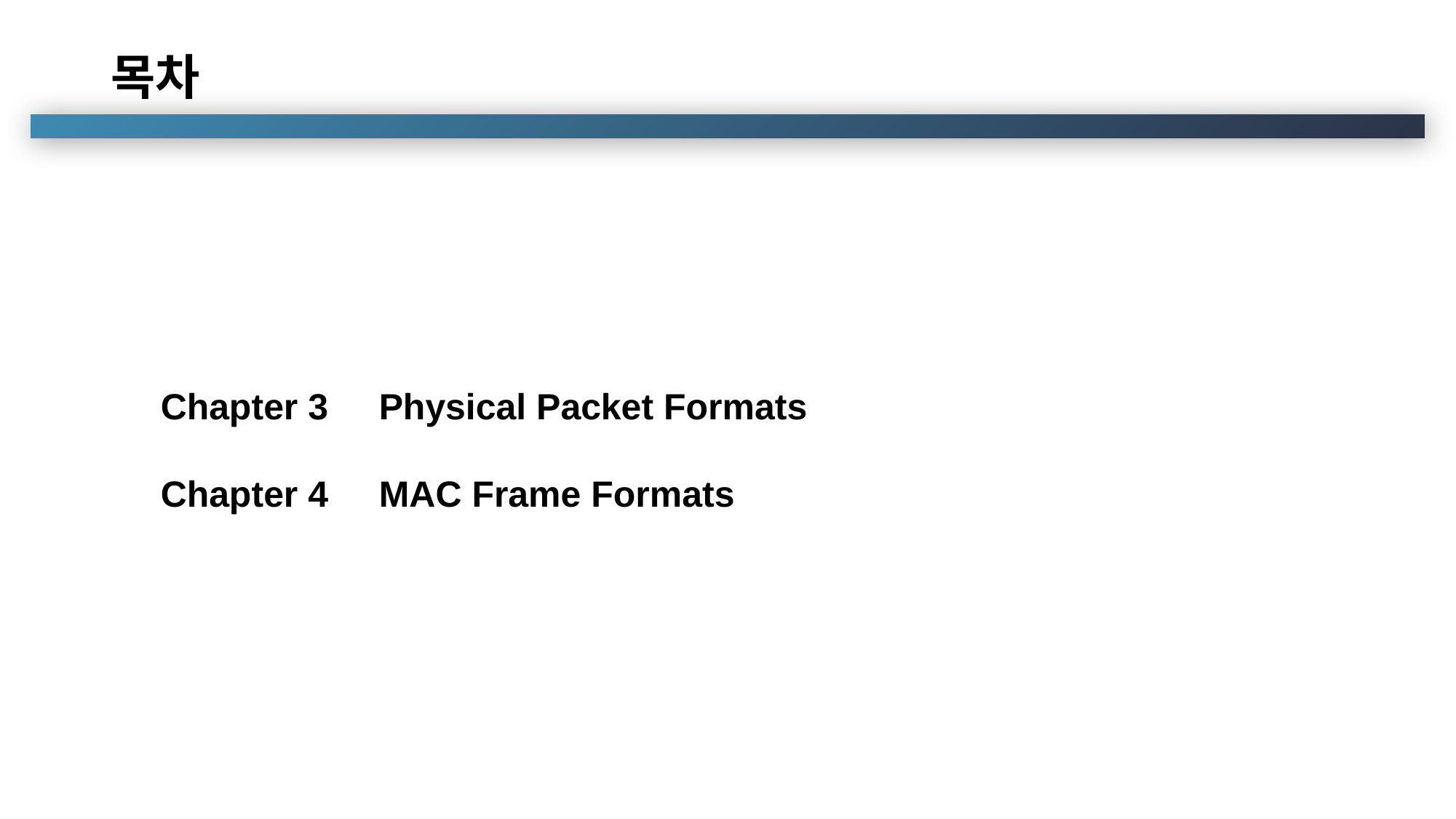

# 목차

Chapter 3	Physical Packet Formats

Chapter 4 	MAC Frame Formats